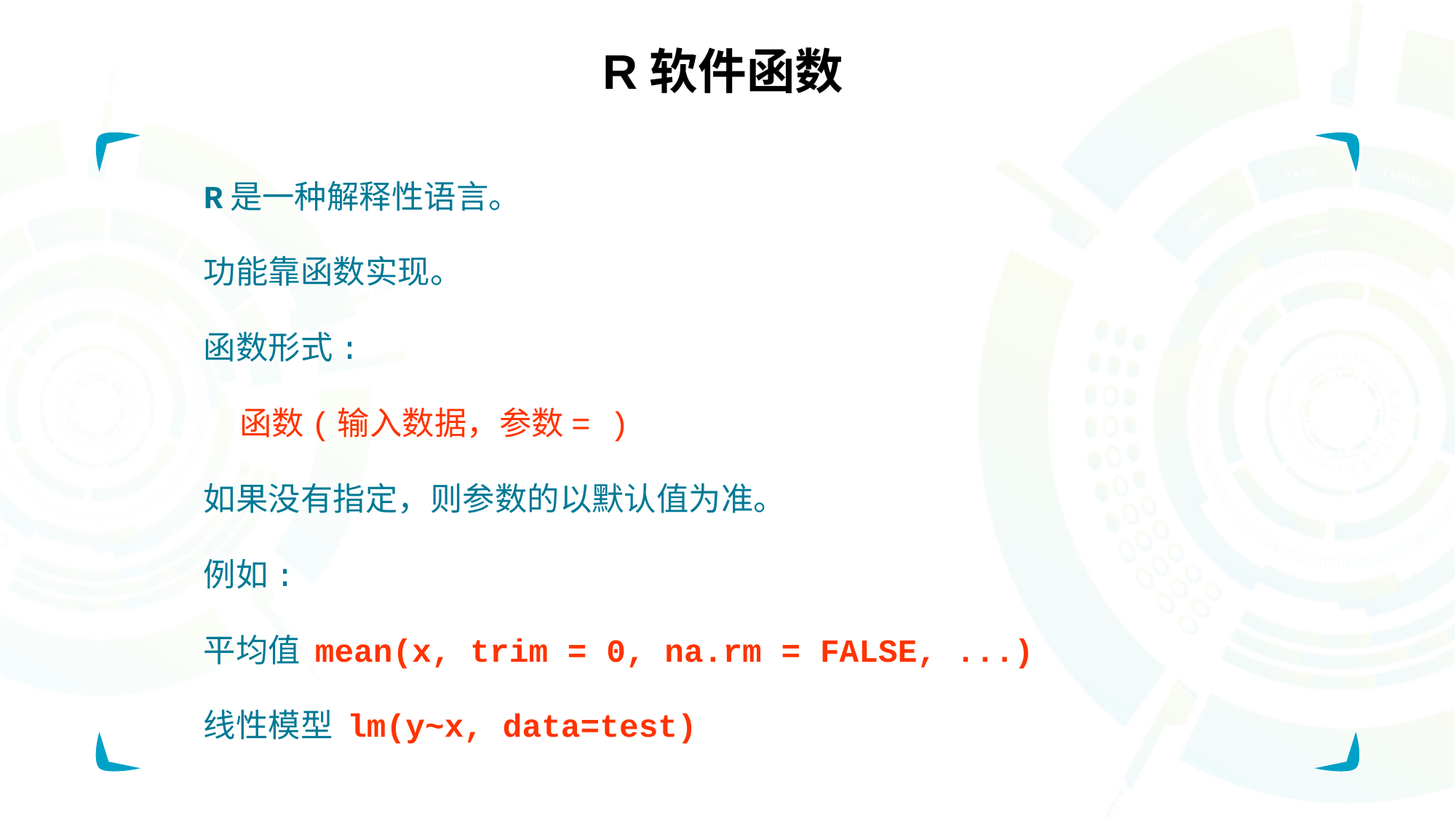

# R软件函数

R是一种解释性语言。
功能靠函数实现。
函数形式:
    函数(输入数据，参数= )
如果没有指定，则参数的以默认值为准。
例如:
平均值 mean(x, trim = 0, na.rm = FALSE, ...)
线性模型 lm(y~x, data=test)